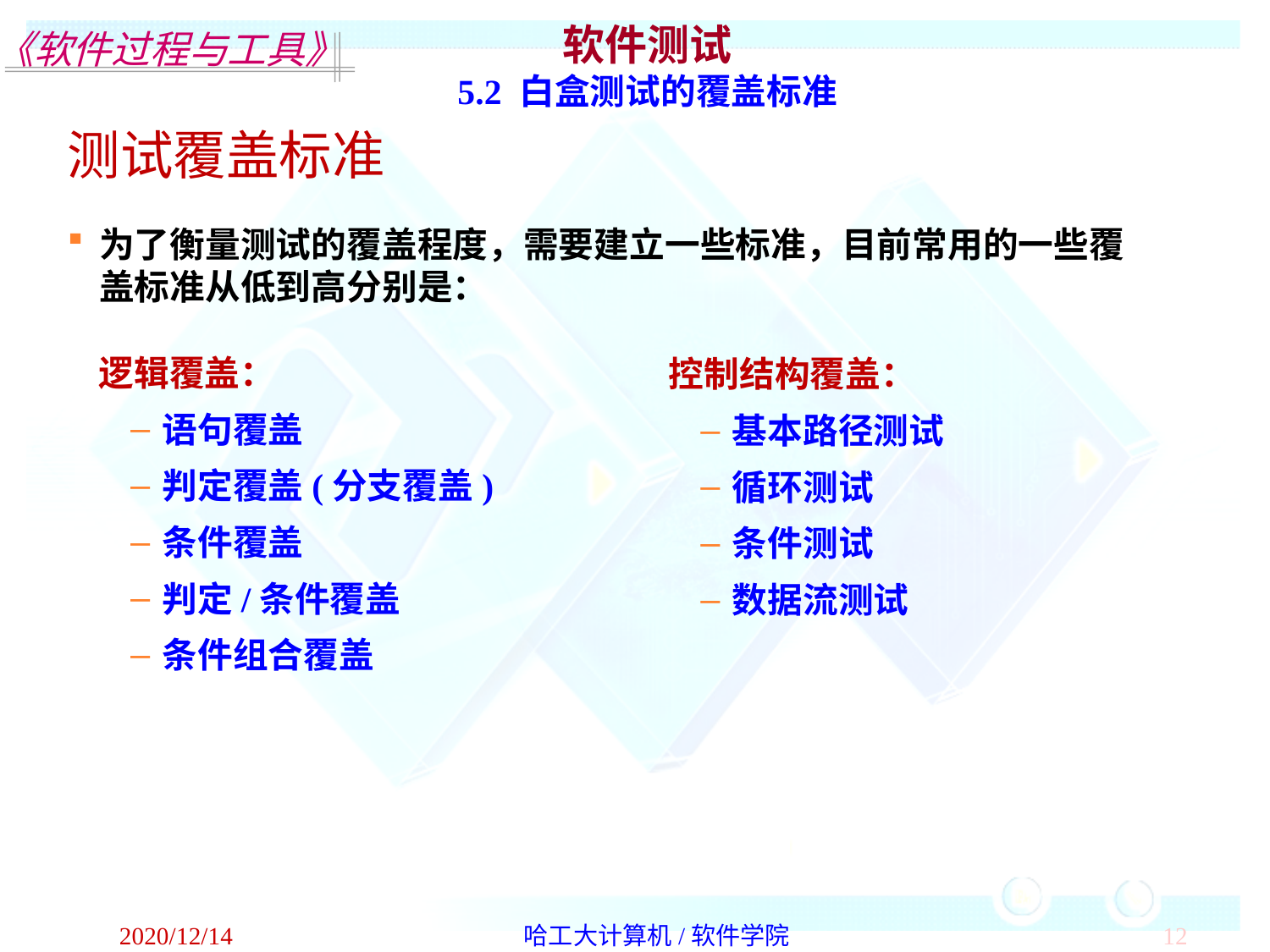

软件测试
5.2 白盒测试的覆盖标准
测试覆盖标准
为了衡量测试的覆盖程度，需要建立一些标准，目前常用的一些覆盖标准从低到高分别是：
逻辑覆盖：
语句覆盖
判定覆盖(分支覆盖)
条件覆盖
判定/条件覆盖
条件组合覆盖

控制结构覆盖：
基本路径测试
循环测试
条件测试
数据流测试